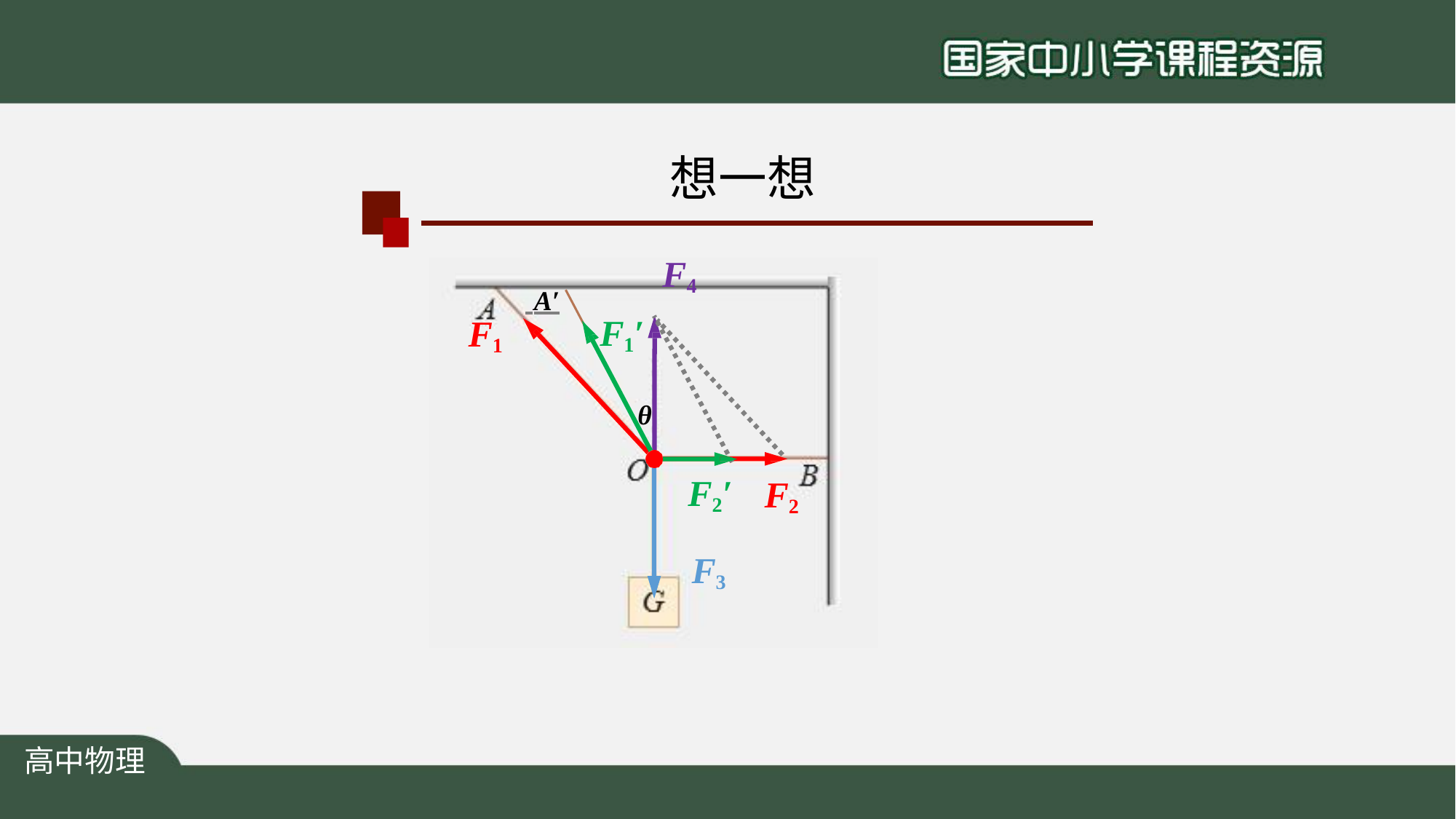

想一想

F4

 A′
F1′

F1

θ

F2′
F3
F2
高中物理